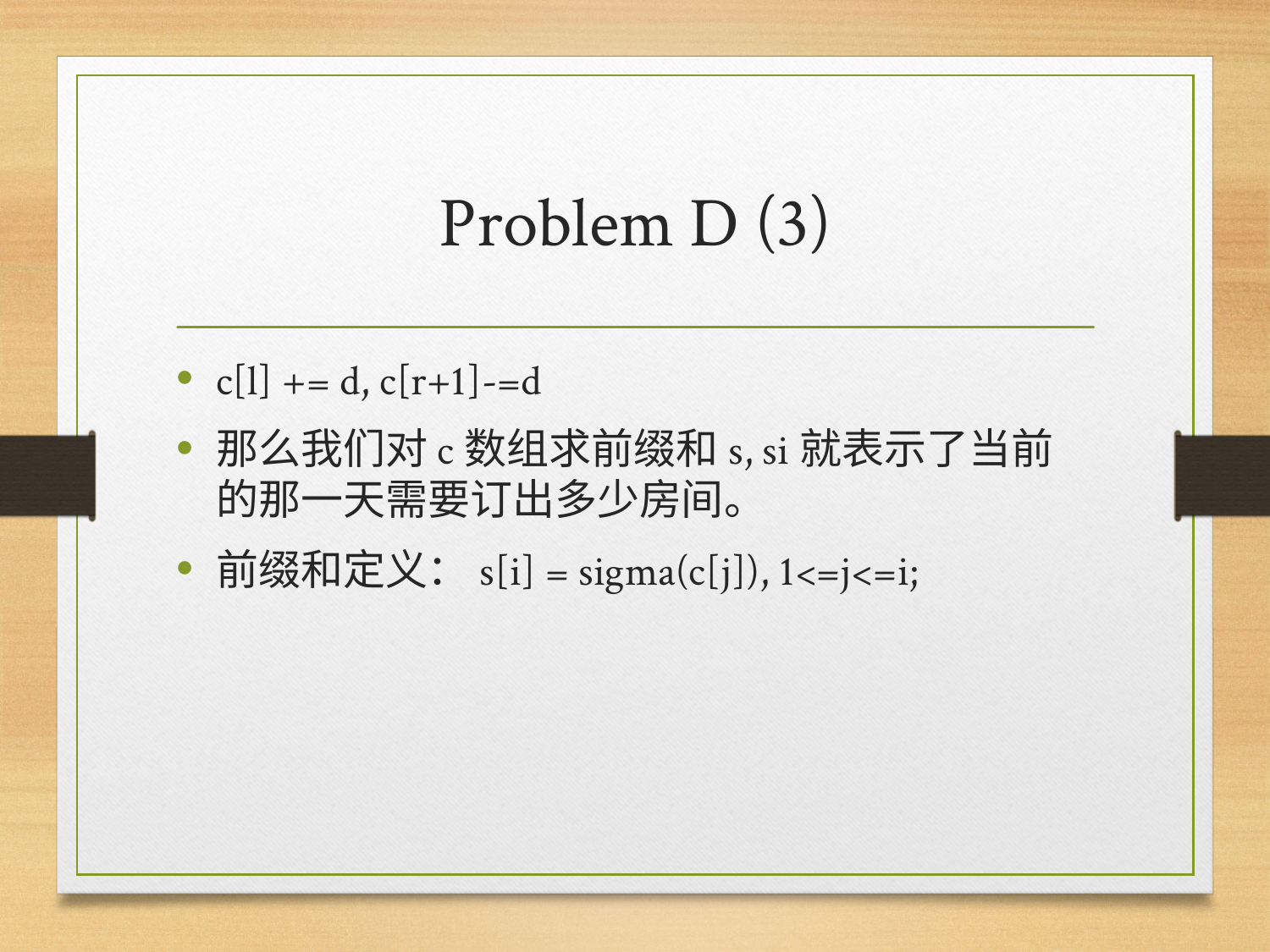

# Problem D (3)
c[l] += d, c[r+1]-=d
那么我们对c数组求前缀和s, si就表示了当前的那一天需要订出多少房间。
前缀和定义：s[i] = sigma(c[j]), 1<=j<=i;